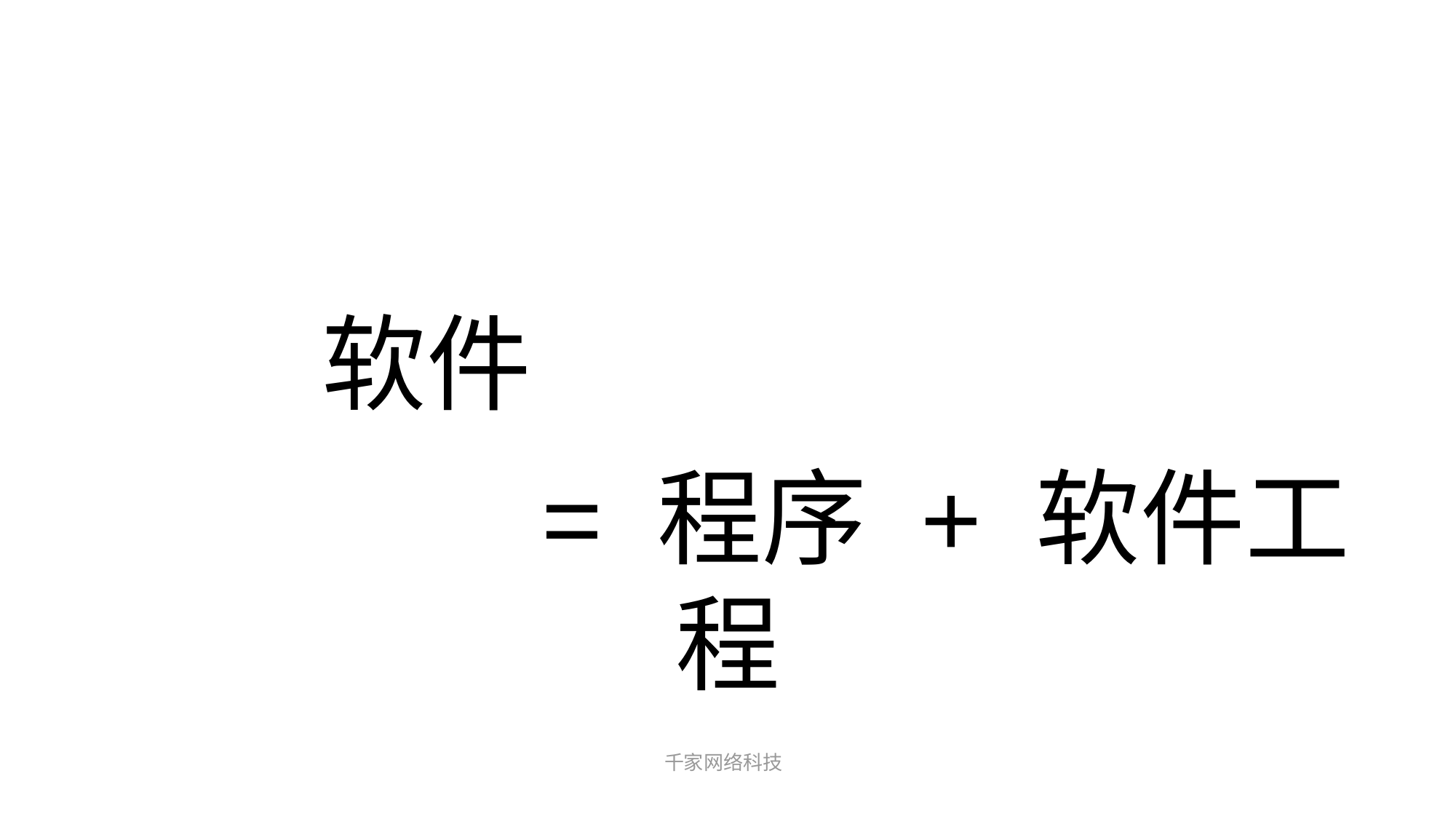

# 软件
               = 程序 + 软件工程
千家网络科技